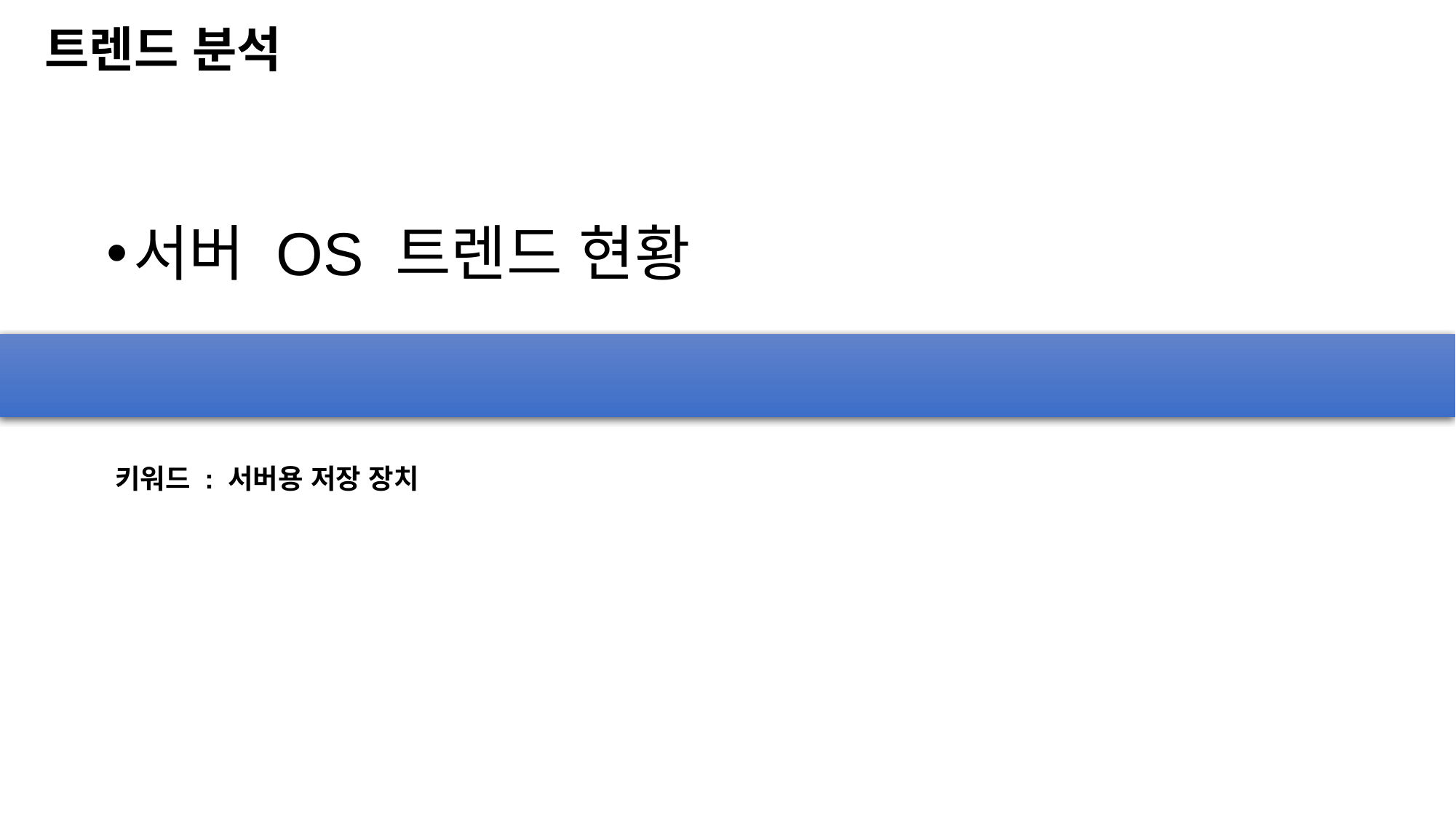

트렌드 분석
서버 OS 트렌드 현황

키워드 : 서버용 저장 장치